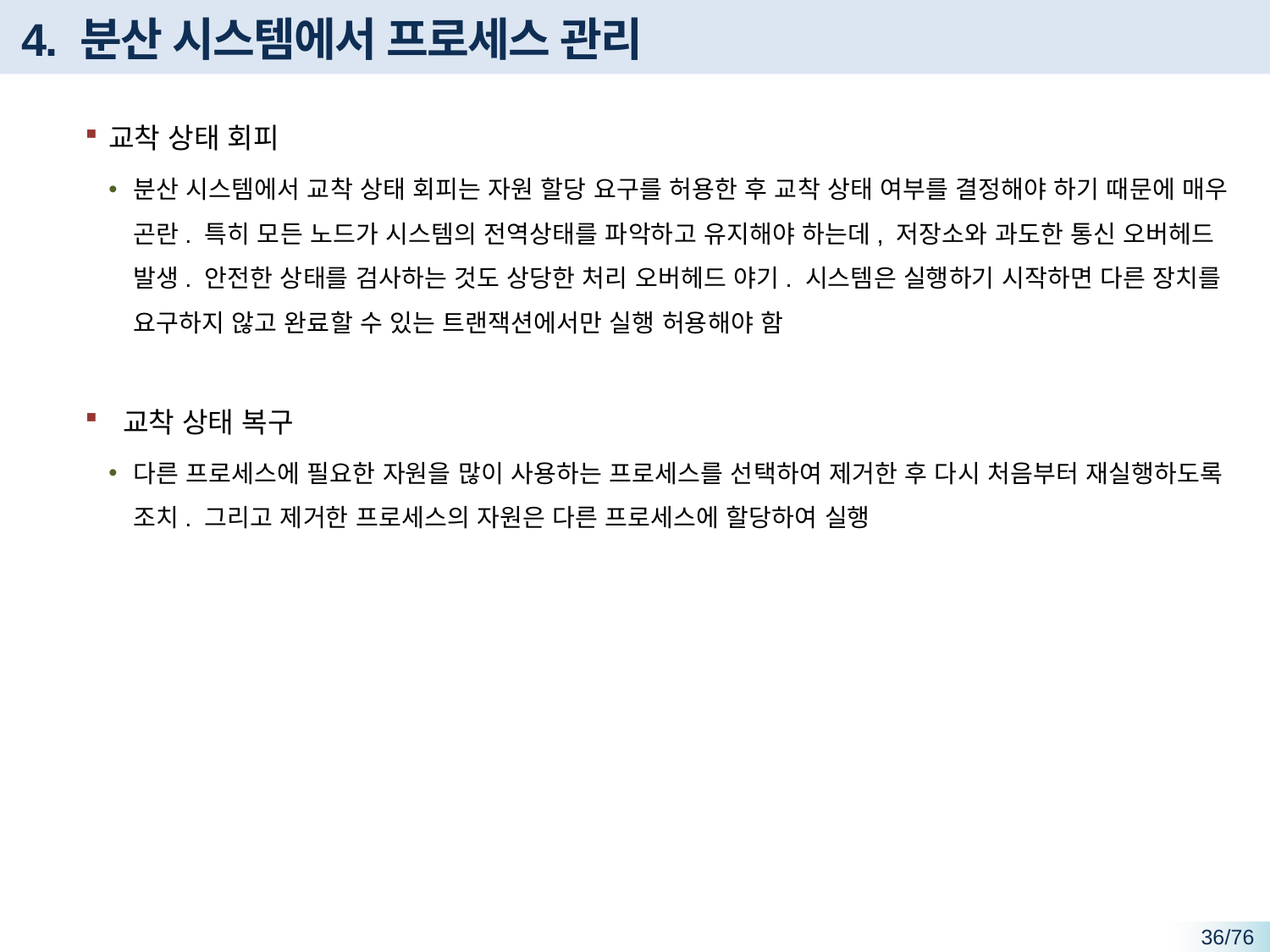

# 4. 분산 시스템에서 프로세스 관리
교착 상태 회피
분산 시스템에서 교착 상태 회피는 자원 할당 요구를 허용한 후 교착 상태 여부를 결정해야 하기 때문에 매우 곤란. 특히 모든 노드가 시스템의 전역상태를 파악하고 유지해야 하는데, 저장소와 과도한 통신 오버헤드 발생. 안전한 상태를 검사하는 것도 상당한 처리 오버헤드 야기. 시스템은 실행하기 시작하면 다른 장치를 요구하지 않고 완료할 수 있는 트랜잭션에서만 실행 허용해야 함

 교착 상태 복구
다른 프로세스에 필요한 자원을 많이 사용하는 프로세스를 선택하여 제거한 후 다시 처음부터 재실행하도록 조치. 그리고 제거한 프로세스의 자원은 다른 프로세스에 할당하여 실행